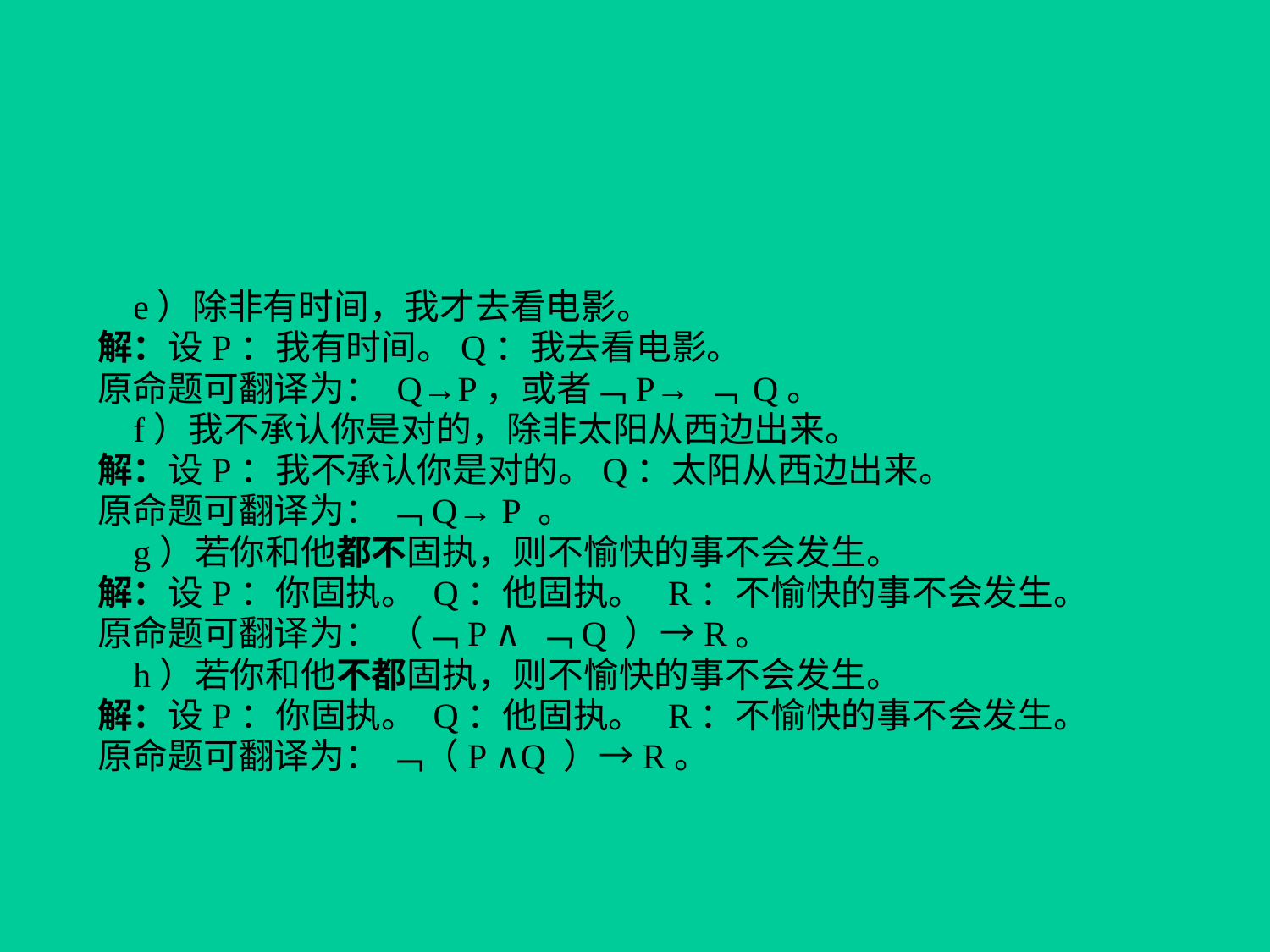

#
    e）除非有时间，我才去看电影。
解：设P：我有时间。Q：我去看电影。
原命题可翻译为： Q→P，或者﹁P→ ﹁ Q。
    f）我不承认你是对的，除非太阳从西边出来。
解：设P：我不承认你是对的。Q：太阳从西边出来。
原命题可翻译为： ﹁Q→ P 。
    g）若你和他都不固执，则不愉快的事不会发生。
解：设P：你固执。 Q：他固执。  R：不愉快的事不会发生。
原命题可翻译为： （﹁P ∧ ﹁Q ）→R。
    h）若你和他不都固执，则不愉快的事不会发生。
解：设P：你固执。 Q：他固执。  R：不愉快的事不会发生。
原命题可翻译为： ﹁（P ∧Q ）→R。